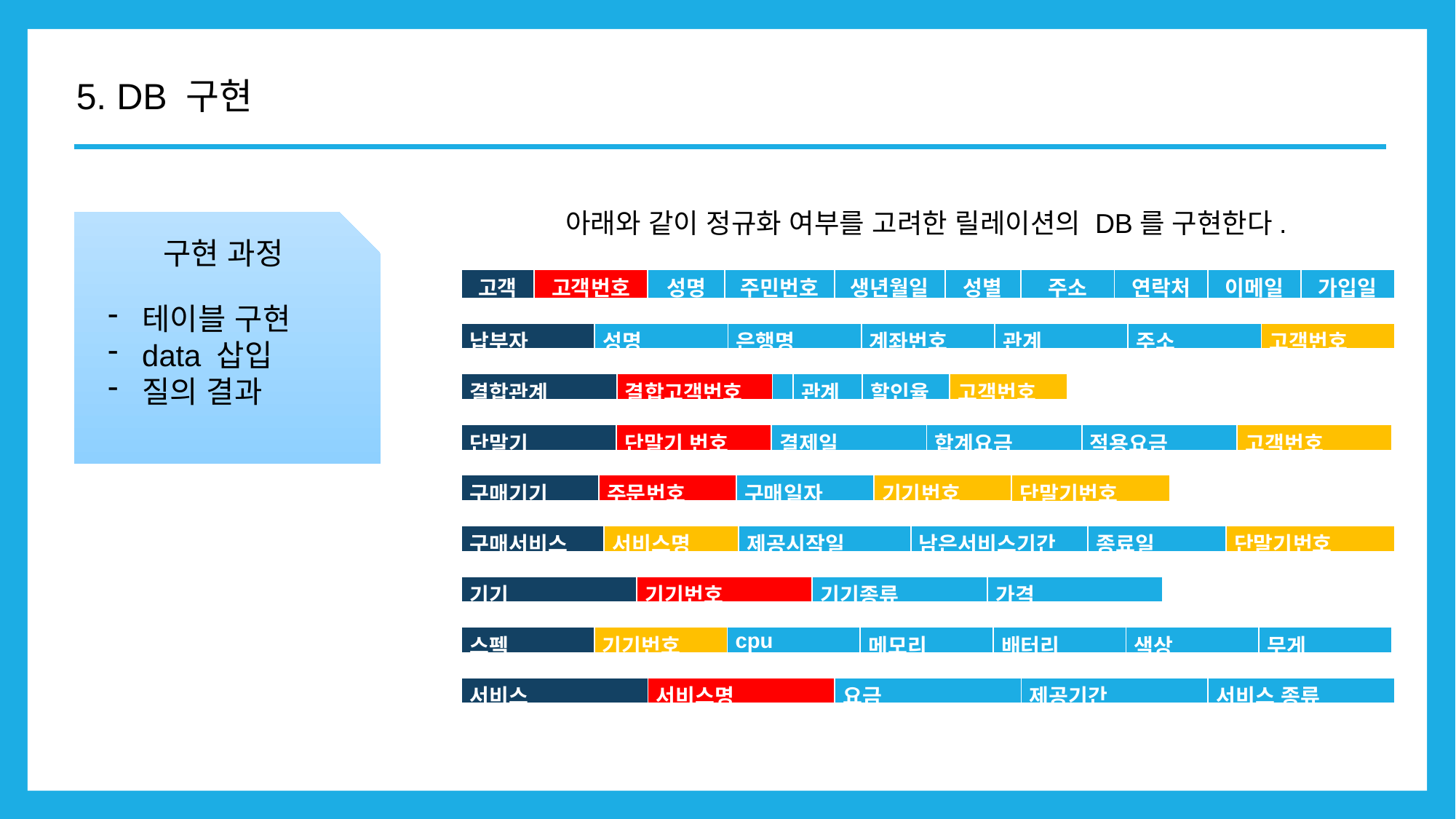

5. DB 구현
아래와 같이 정규화 여부를 고려한 릴레이션의 DB를 구현한다.

구현 과정
| 고객 | 고객번호 | 성명 | 주민번호 | 생년월일 | 성별 | 주소 | 연락처 | 이메일 | 가입일 |
| --- | --- | --- | --- | --- | --- | --- | --- | --- | --- |
테이블 구현
data 삽입
질의 결과
| 납부자 | 성명 | 은행명 | 계좌번호 | 관계 | 주소 | 고객번호 |
| --- | --- | --- | --- | --- | --- | --- |
| 결합관계 | 결합고객번호 |  | 관계 | 할인율 | 고객번호 |
| --- | --- | --- | --- | --- | --- |
| 단말기 | 단말기 번호 | 결제일 | 합계요금 | 적용요금 | 고객번호 |
| --- | --- | --- | --- | --- | --- |
| 구매기기 | 주문번호 | 구매일자 | 기기번호 |
| --- | --- | --- | --- |
| 단말기번호 |
| --- |
| 구매서비스 | 서비스명 | 제공시작일 | 남은서비스기간 | 종료일 | 단말기번호 |
| --- | --- | --- | --- | --- | --- |
| 기기 | 기기번호 | 기기종류 | 가격 |
| --- | --- | --- | --- |
| 스펙 | 기기번호 | cpu | 메모리 | 배터리 | 색상 | 무게 |
| --- | --- | --- | --- | --- | --- | --- |
| 서비스 | 서비스명 | 요금 | 제공기간 | 서비스 종류 |
| --- | --- | --- | --- | --- |